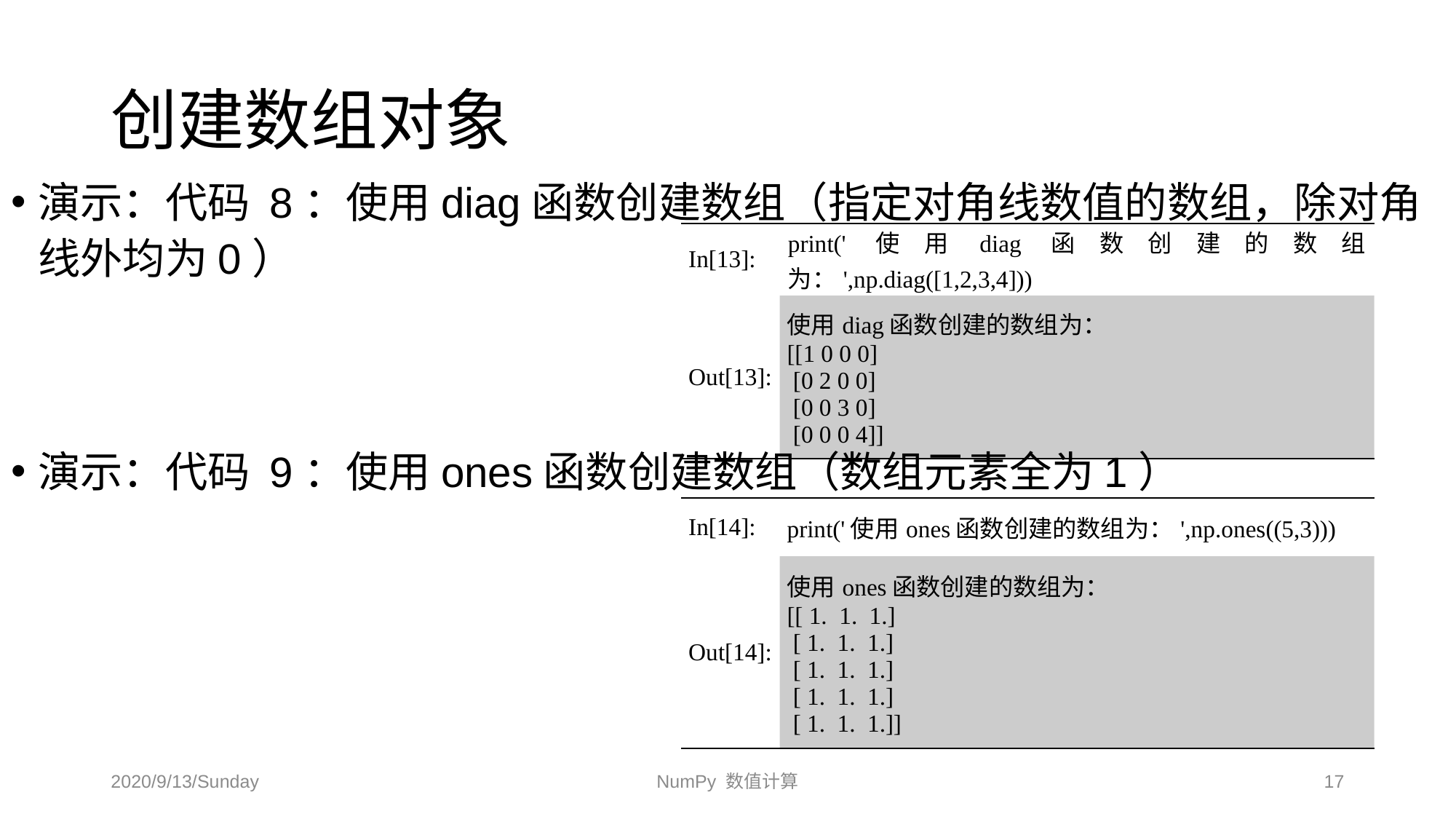

# 创建数组对象
演示：代码 8：使用diag函数创建数组（指定对角线数值的数组，除对角线外均为0）

演示：代码 9：使用ones函数创建数组（数组元素全为1）
| In[13]: | print('使用diag函数创建的数组为：',np.diag([1,2,3,4])) |
| --- | --- |
| Out[13]: | 使用diag函数创建的数组为： [[1 0 0 0] [0 2 0 0] [0 0 3 0] [0 0 0 4]] |
| In[14]: | print('使用ones函数创建的数组为：',np.ones((5,3))) |
| --- | --- |
| Out[14]: | 使用ones函数创建的数组为： [[ 1. 1. 1.] [ 1. 1. 1.] [ 1. 1. 1.] [ 1. 1. 1.] [ 1. 1. 1.]] |
2020/9/13/Sunday
NumPy 数值计算
17